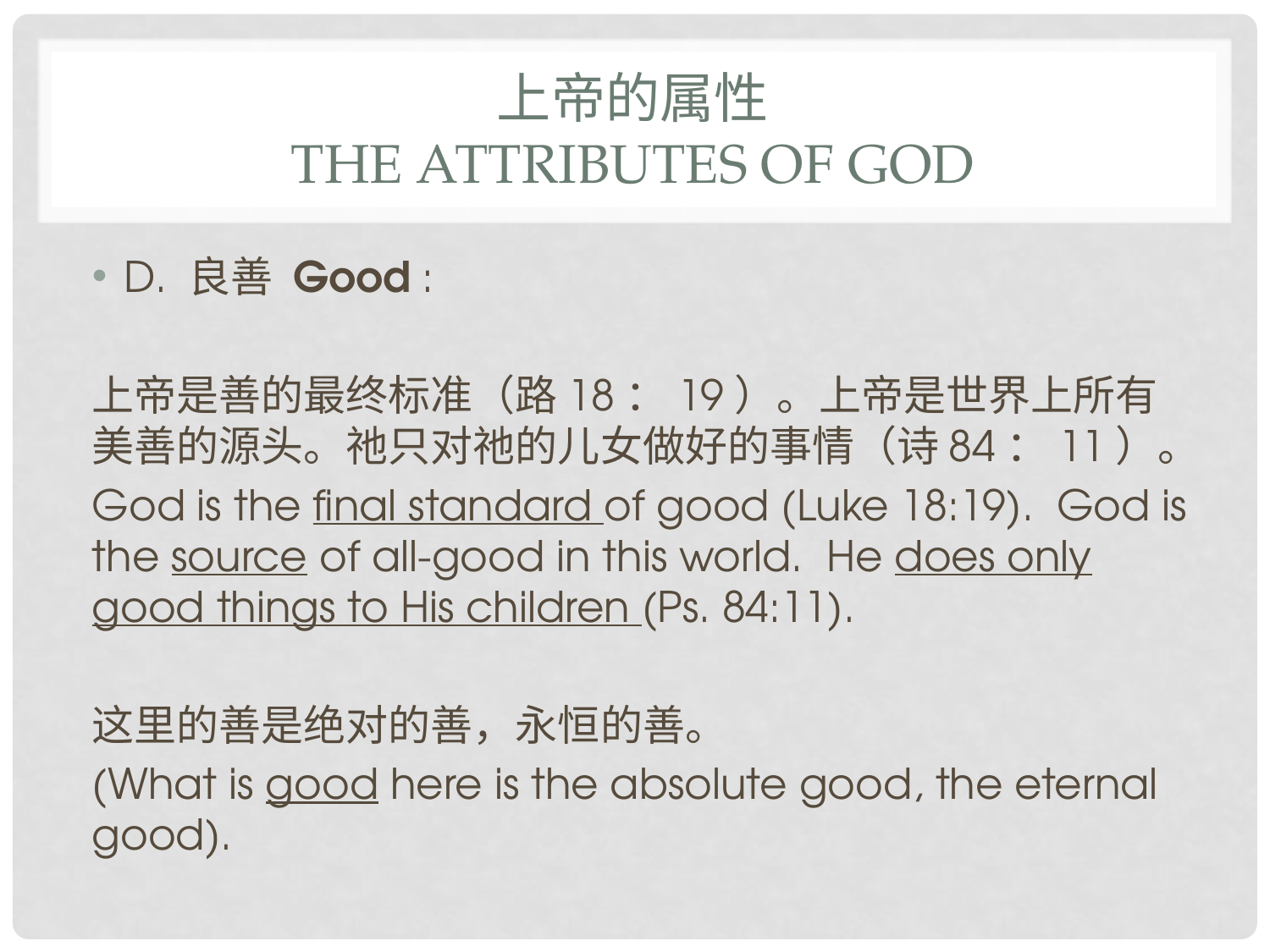

# 上帝的属性 The attributes of God
D. 良善 Good :

上帝是善的最终标准（路18：19）。上帝是世界上所有美善的源头。祂只对祂的儿女做好的事情（诗84：11）。
God is the final standard of good (Luke 18:19).  God is the source of all-good in this world.  He does only good things to His children (Ps. 84:11).

这里的善是绝对的善，永恒的善。
(What is good here is the absolute good, the eternal good).